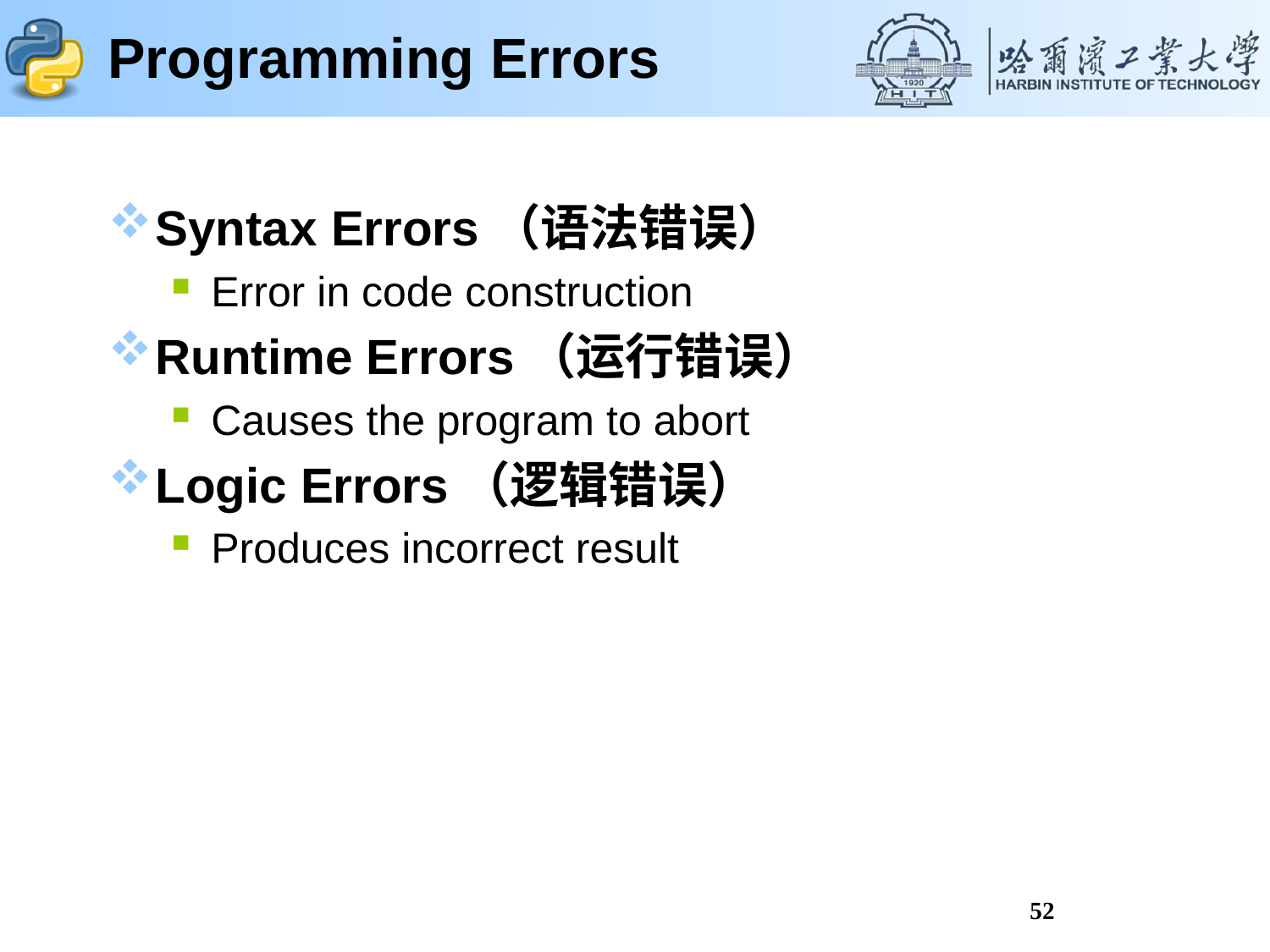

# Programming Errors
Syntax Errors（语法错误）
Error in code construction
Runtime Errors（运行错误）
Causes the program to abort
Logic Errors（逻辑错误）
Produces incorrect result
52